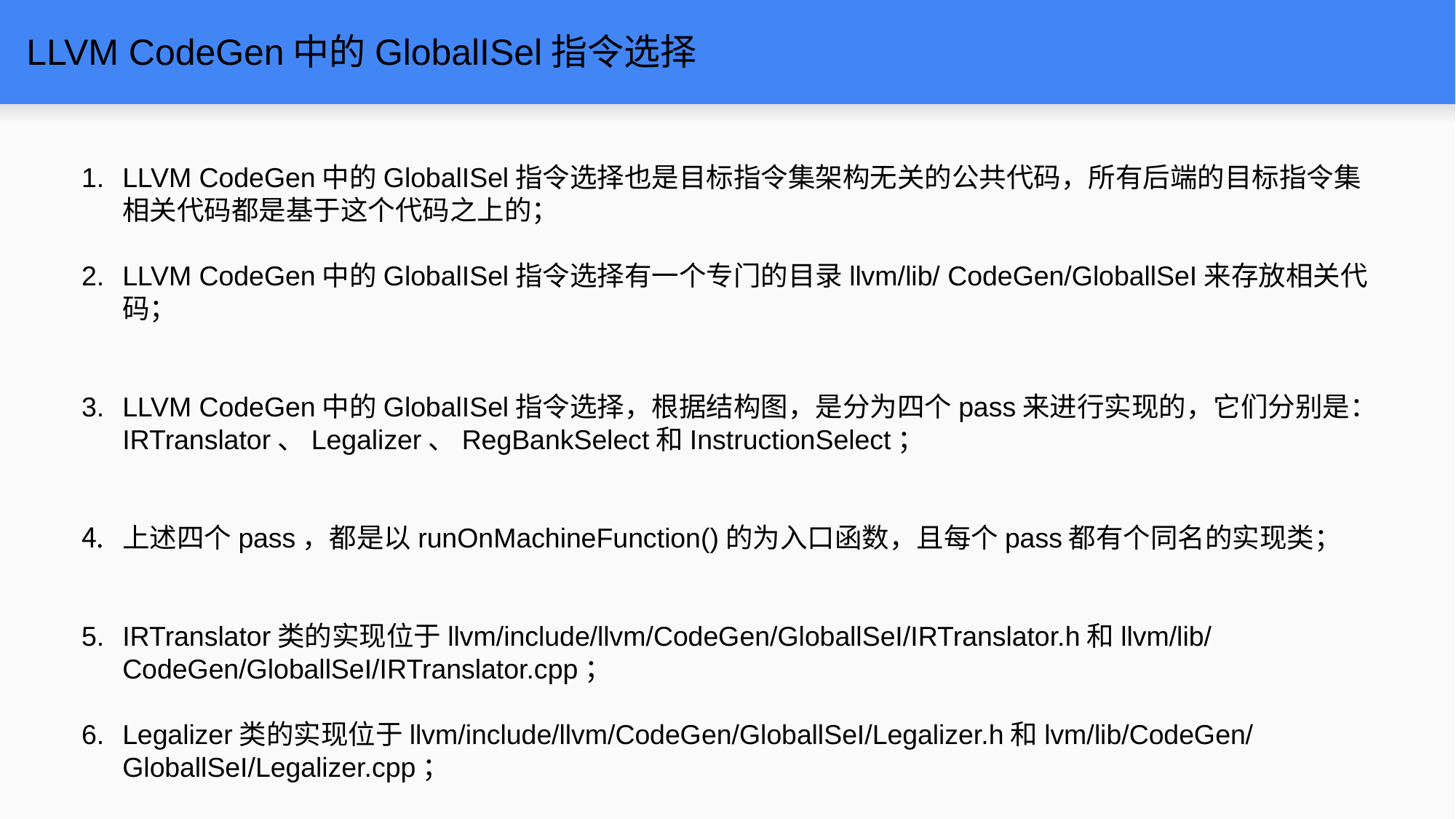

# LLVM CodeGen中的GlobalISel指令选择
LLVM CodeGen中的GlobalISel指令选择也是目标指令集架构无关的公共代码，所有后端的目标指令集相关代码都是基于这个代码之上的；

LLVM CodeGen中的GlobalISel指令选择有一个专门的目录llvm/lib/ CodeGen/GloballSeI来存放相关代码；

LLVM CodeGen中的GlobalISel指令选择，根据结构图，是分为四个pass来进行实现的，它们分别是：IRTranslator、Legalizer、RegBankSelect和InstructionSelect；

上述四个pass，都是以runOnMachineFunction()的为入口函数，且每个pass都有个同名的实现类；

IRTranslator类的实现位于llvm/include/llvm/CodeGen/GloballSeI/IRTranslator.h和llvm/lib/ CodeGen/GloballSeI/IRTranslator.cpp；

Legalizer类的实现位于llvm/include/llvm/CodeGen/GloballSeI/Legalizer.h和lvm/lib/CodeGen/GloballSeI/Legalizer.cpp；